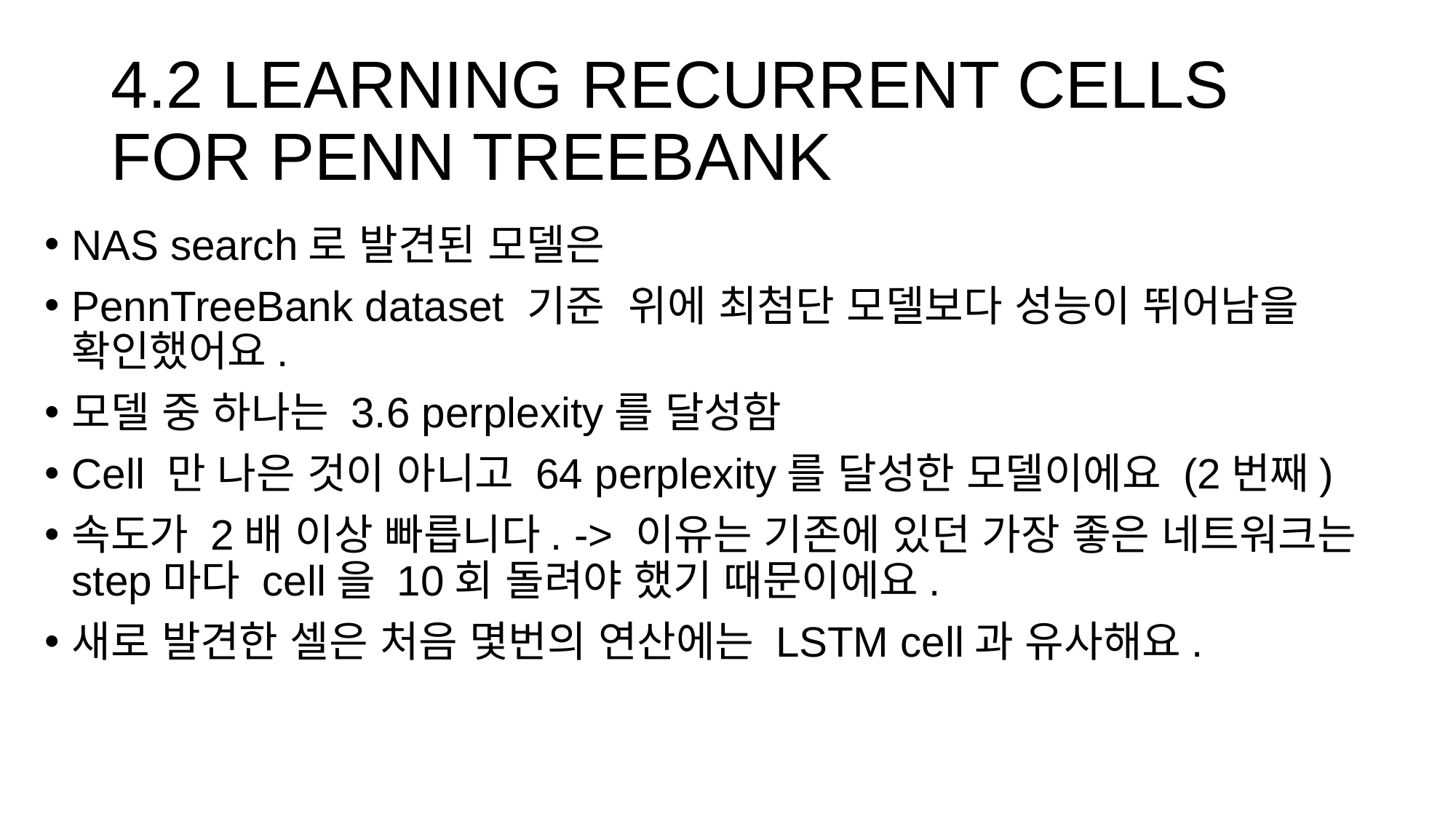

# 4.2 LEARNING RECURRENT CELLS FOR PENN TREEBANK
NAS search로 발견된 모델은
PennTreeBank dataset 기준  위에 최첨단 모델보다 성능이 뛰어남을 확인했어요.
모델 중 하나는 3.6 perplexity를 달성함
Cell 만 나은 것이 아니고 64 perplexity를 달성한 모델이에요 (2번째)
속도가 2배 이상 빠릅니다. -> 이유는 기존에 있던 가장 좋은 네트워크는 step마다 cell을 10회 돌려야 했기 때문이에요.
새로 발견한 셀은 처음 몇번의 연산에는 LSTM cell과 유사해요.